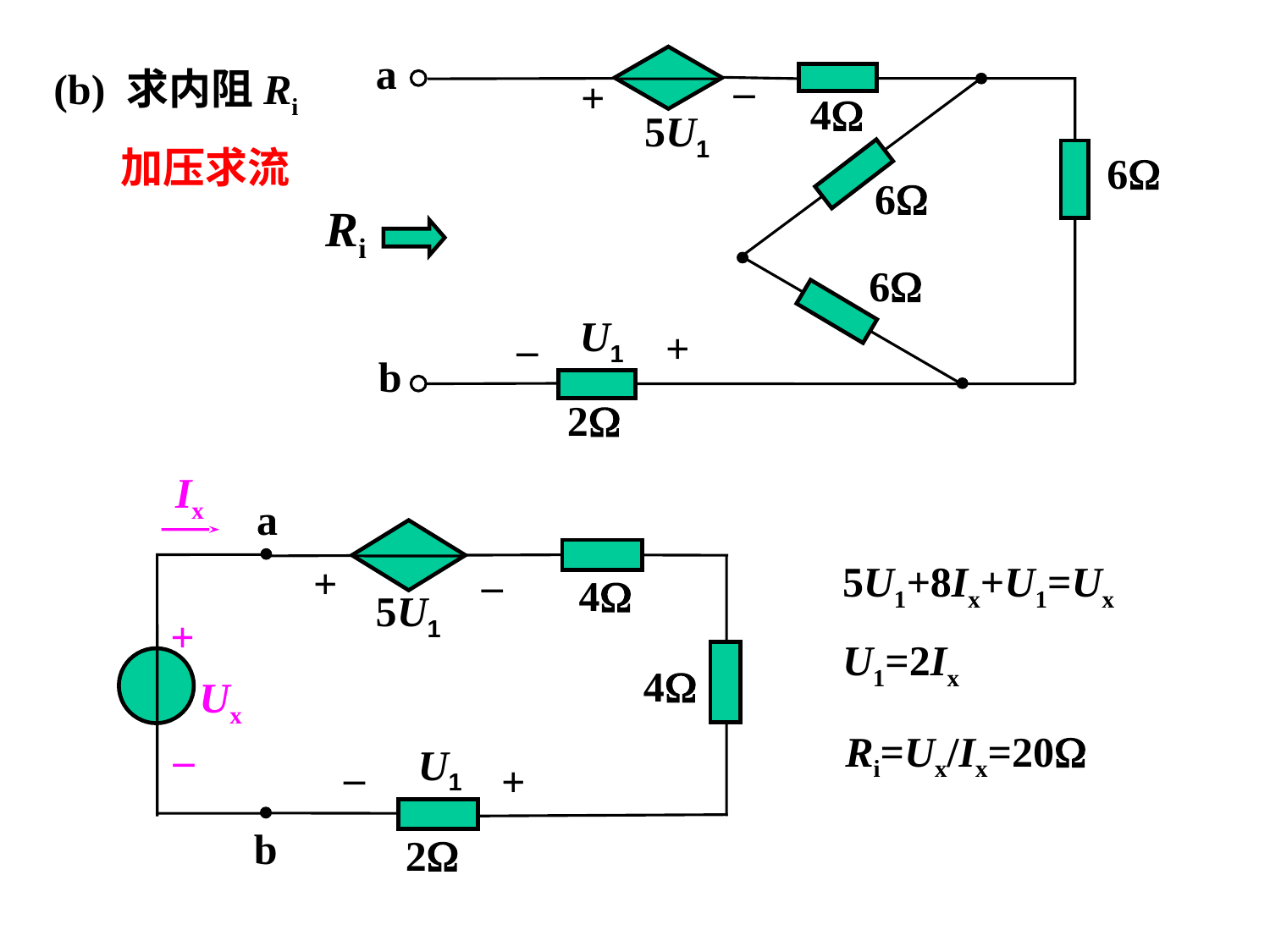

a

–
+

4Ω
5U1

6Ω
6Ω

6Ω

U1
+
–
b

2Ω
Ri

(b) 求内阻Ri
      加压求流
Ix
a

+
–

4Ω
5U1
+

4Ω

Ux
–
U1
–
+

b
2Ω
5U1+8Ix+U1=Ux
U1=2Ix
Ri=Ux/Ix=20Ω